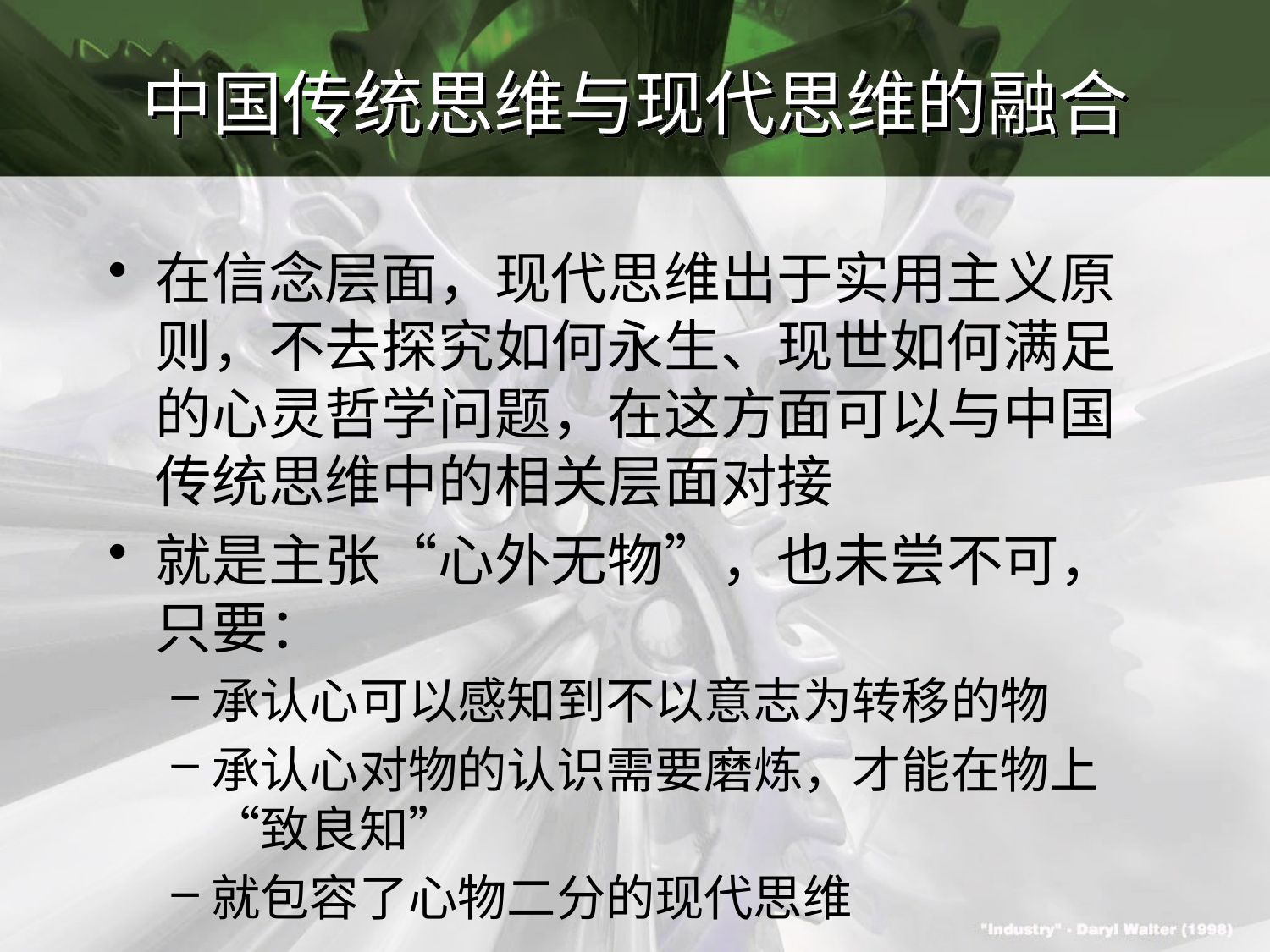

# 中国传统思维与现代思维的融合
在信念层面，现代思维出于实用主义原则，不去探究如何永生、现世如何满足的心灵哲学问题，在这方面可以与中国传统思维中的相关层面对接
就是主张“心外无物”，也未尝不可，只要：
承认心可以感知到不以意志为转移的物
承认心对物的认识需要磨炼，才能在物上“致良知”
就包容了心物二分的现代思维